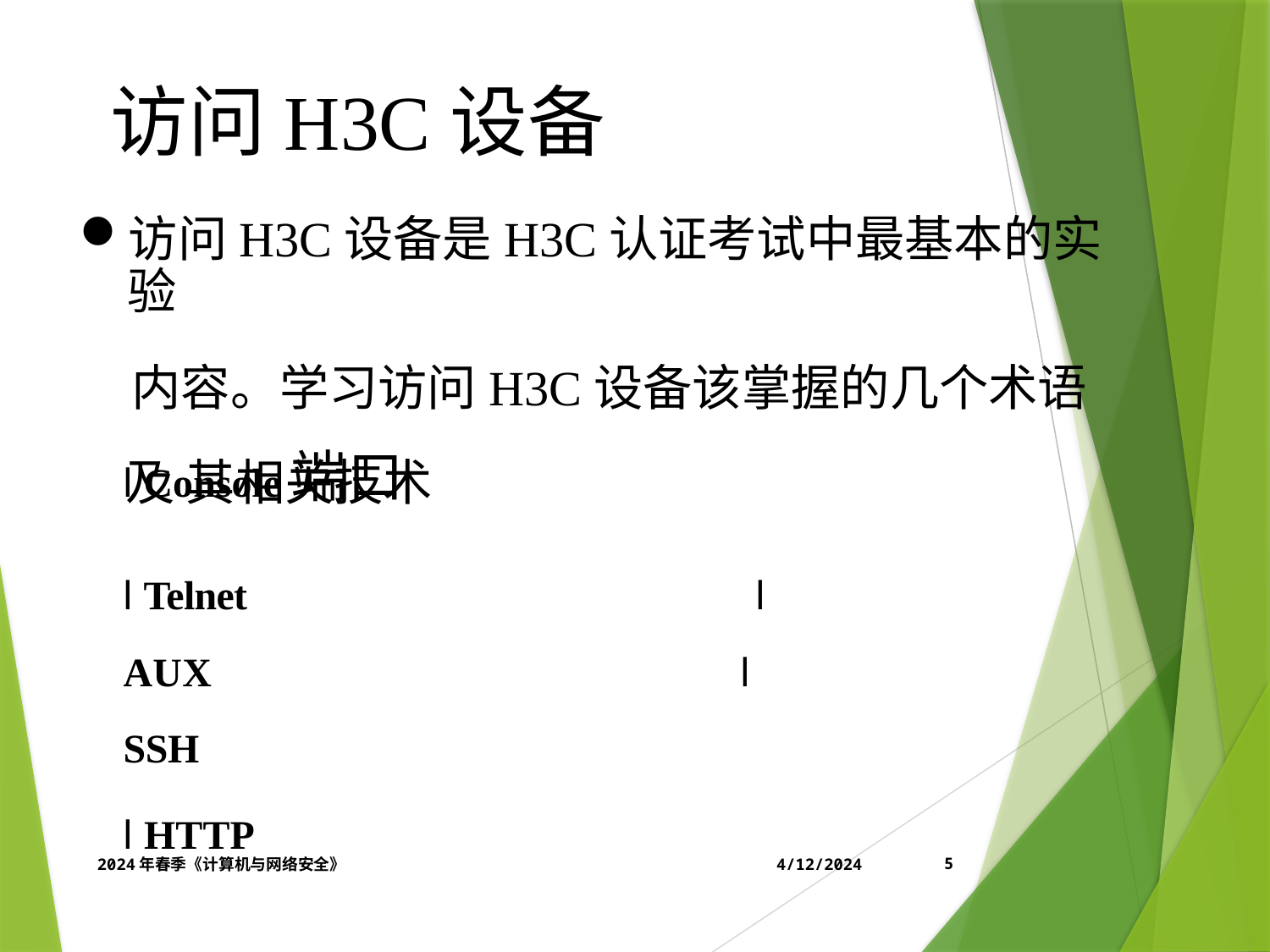

访问H3C设备

访问H3C设备是H3C认证考试中最基本的实验
内容。学习访问H3C设备该掌握的几个术语及 其相关技术

l Console端口
l Telnet                                                  l AUX                                                    l SSH
l HTTP

2024年春季《计算机与网络安全》
4/12/2024
5